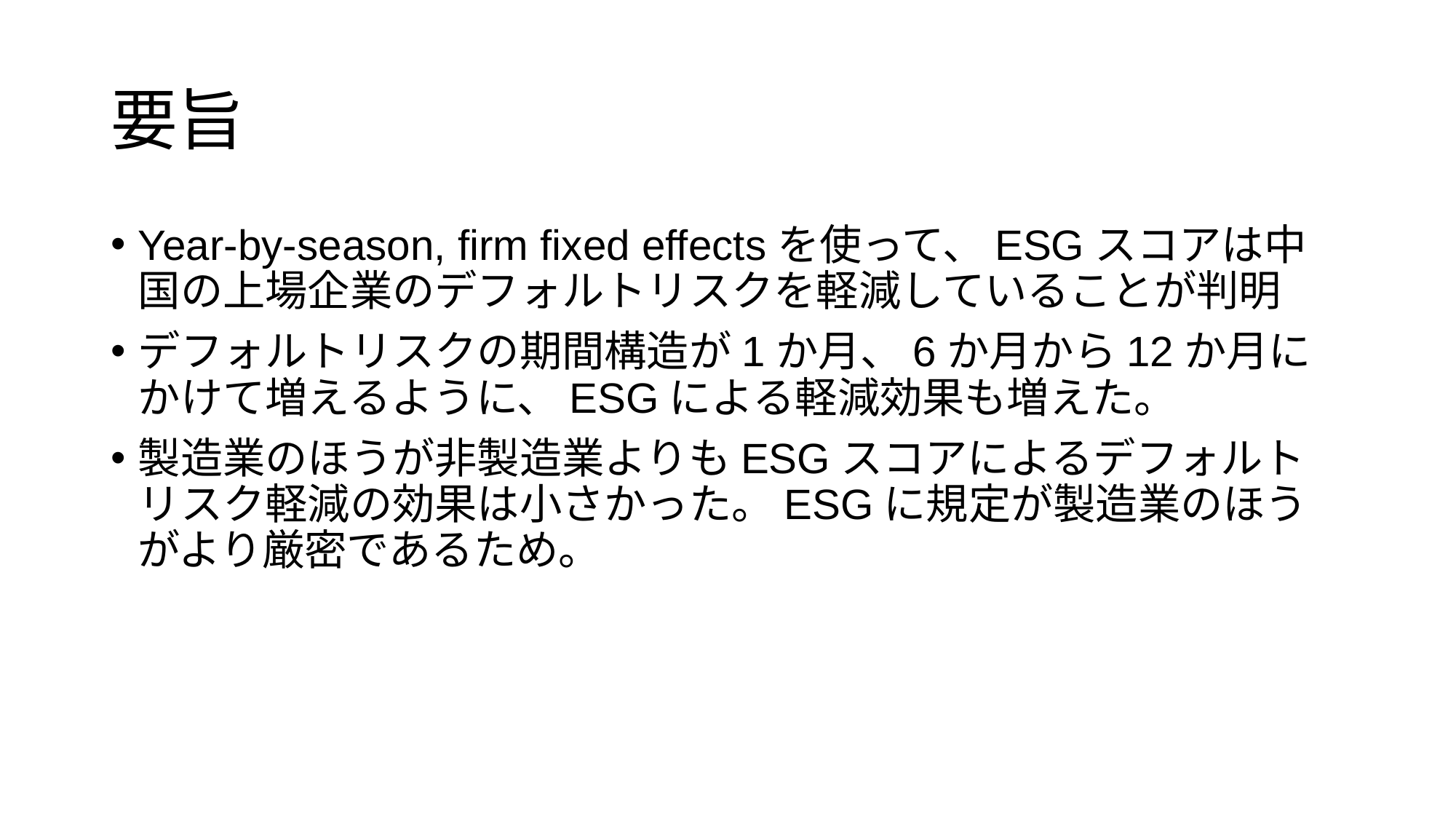

# 要旨
Year-by-season, firm fixed effectsを使って、ESGスコアは中国の上場企業のデフォルトリスクを軽減していることが判明
デフォルトリスクの期間構造が1か月、6か月から12か月にかけて増えるように、ESGによる軽減効果も増えた。
製造業のほうが非製造業よりもESGスコアによるデフォルトリスク軽減の効果は小さかった。ESGに規定が製造業のほうがより厳密であるため。